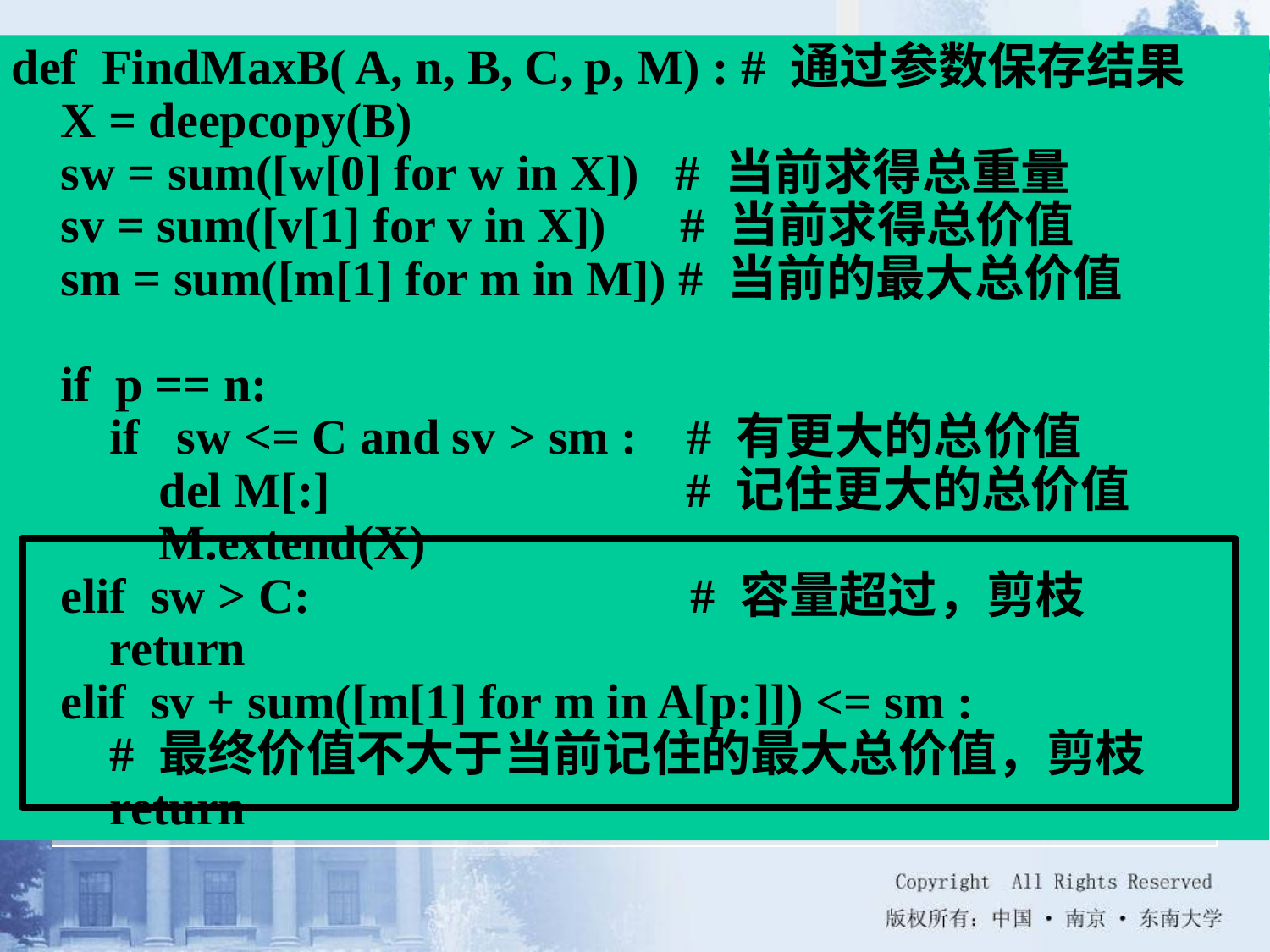

def  FindMaxB( A, n, B, C, p, M) : # 通过参数保存结果
    X = deepcopy(B)
    sw = sum([w[0] for w in X])   # 当前求得总重量
    sv = sum([v[1] for v in X])      # 当前求得总价值
    sm = sum([m[1] for m in M]) # 当前的最大总价值
    if  p == n:
        if   sw <= C and sv > sm :    # 有更大的总价值
            del M[:]                             # 记住更大的总价值
            M.extend(X)
    elif  sw > C:                               # 容量超过，剪枝
        return
    elif  sv + sum([m[1] for m in A[p:]]) <= sm :
        # 最终价值不大于当前记住的最大总价值，剪枝
        return